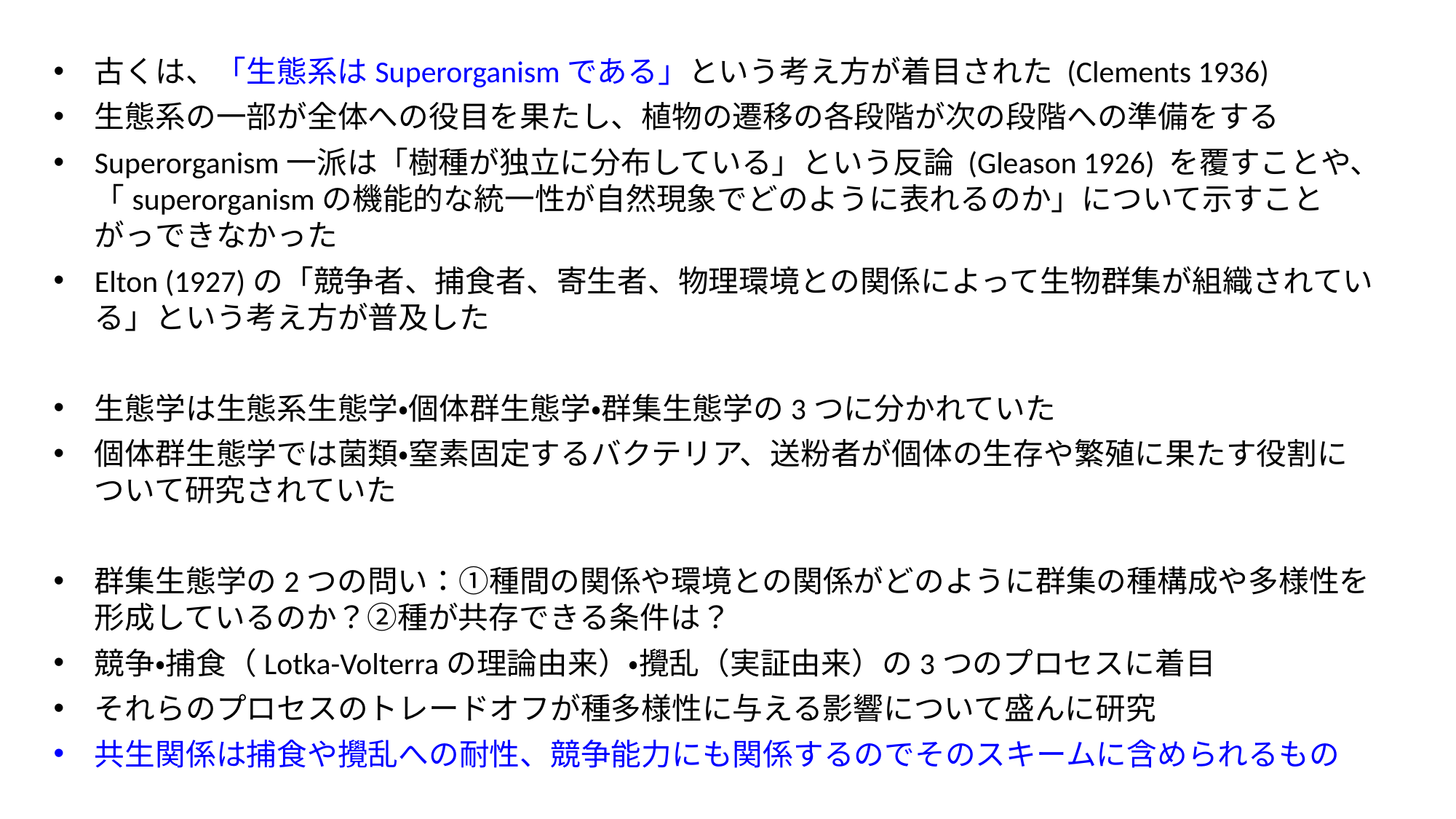

古くは、「生態系はSuperorganismである」という考え方が着目された (Clements 1936)
生態系の一部が全体への役目を果たし、植物の遷移の各段階が次の段階への準備をする
Superorganism一派は「樹種が独立に分布している」という反論 (Gleason 1926) を覆すことや、「superorganismの機能的な統一性が自然現象でどのように表れるのか」について示すことがっできなかった
Elton (1927)の「競争者、捕食者、寄生者、物理環境との関係によって生物群集が組織されている」という考え方が普及した

生態学は生態系生態学・個体群生態学・群集生態学の3つに分かれていた
個体群生態学では菌類・窒素固定するバクテリア、送粉者が個体の生存や繁殖に果たす役割について研究されていた

群集生態学の2つの問い：①種間の関係や環境との関係がどのように群集の種構成や多様性を形成しているのか？②種が共存できる条件は？
競争・捕食（Lotka-Volterraの理論由来）・攪乱（実証由来）の3つのプロセスに着目
それらのプロセスのトレードオフが種多様性に与える影響について盛んに研究
共生関係は捕食や攪乱への耐性、競争能力にも関係するのでそのスキームに含められるもの